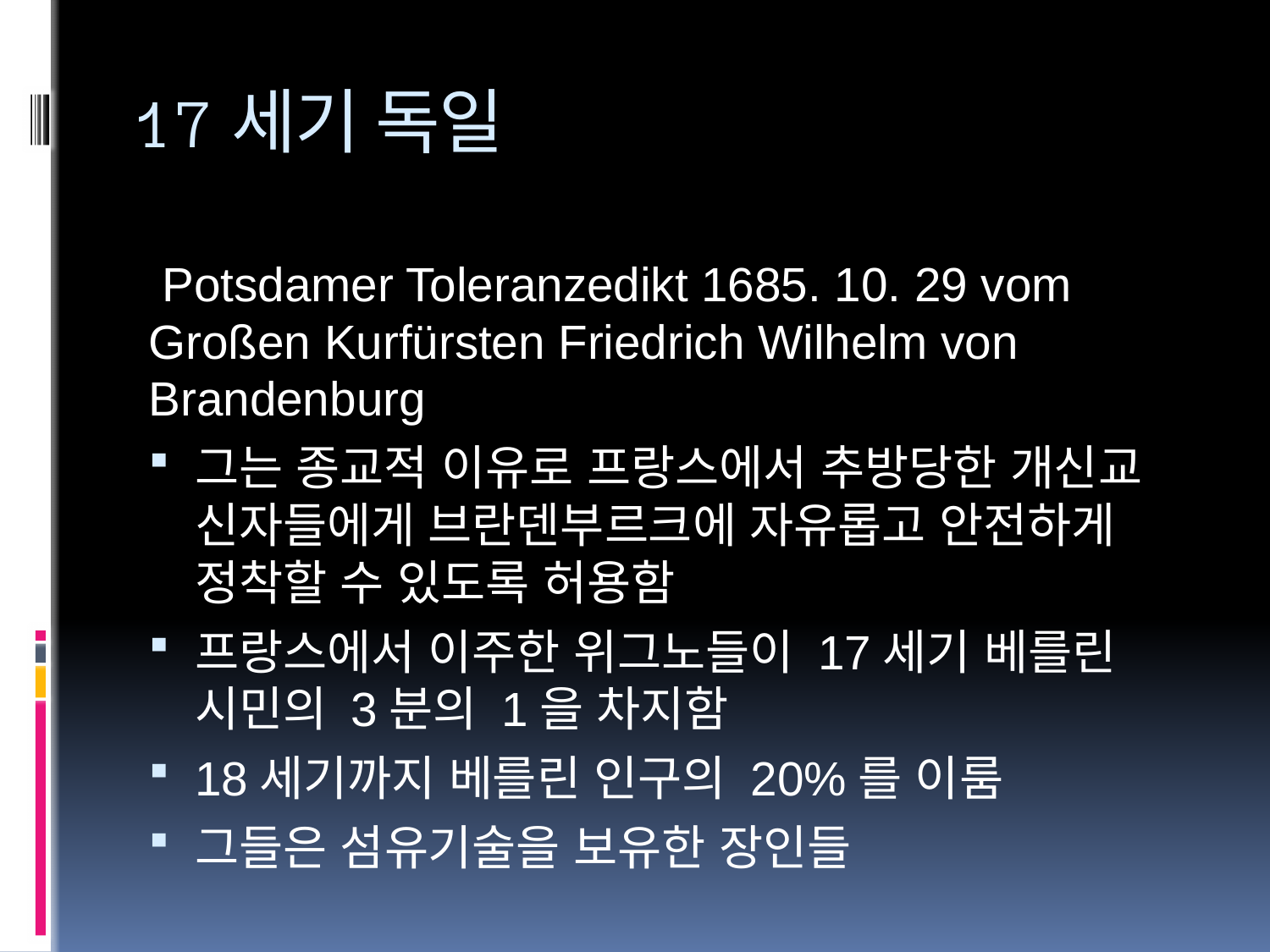

# 17세기 독일
 Potsdamer Toleranzedikt 1685. 10. 29 vom Großen Kurfürsten Friedrich Wilhelm von Brandenburg
그는 종교적 이유로 프랑스에서 추방당한 개신교 신자들에게 브란덴부르크에 자유롭고 안전하게 정착할 수 있도록 허용함
프랑스에서 이주한 위그노들이 17세기 베를린 시민의 3분의 1을 차지함
18세기까지 베를린 인구의 20%를 이룸
그들은 섬유기술을 보유한 장인들